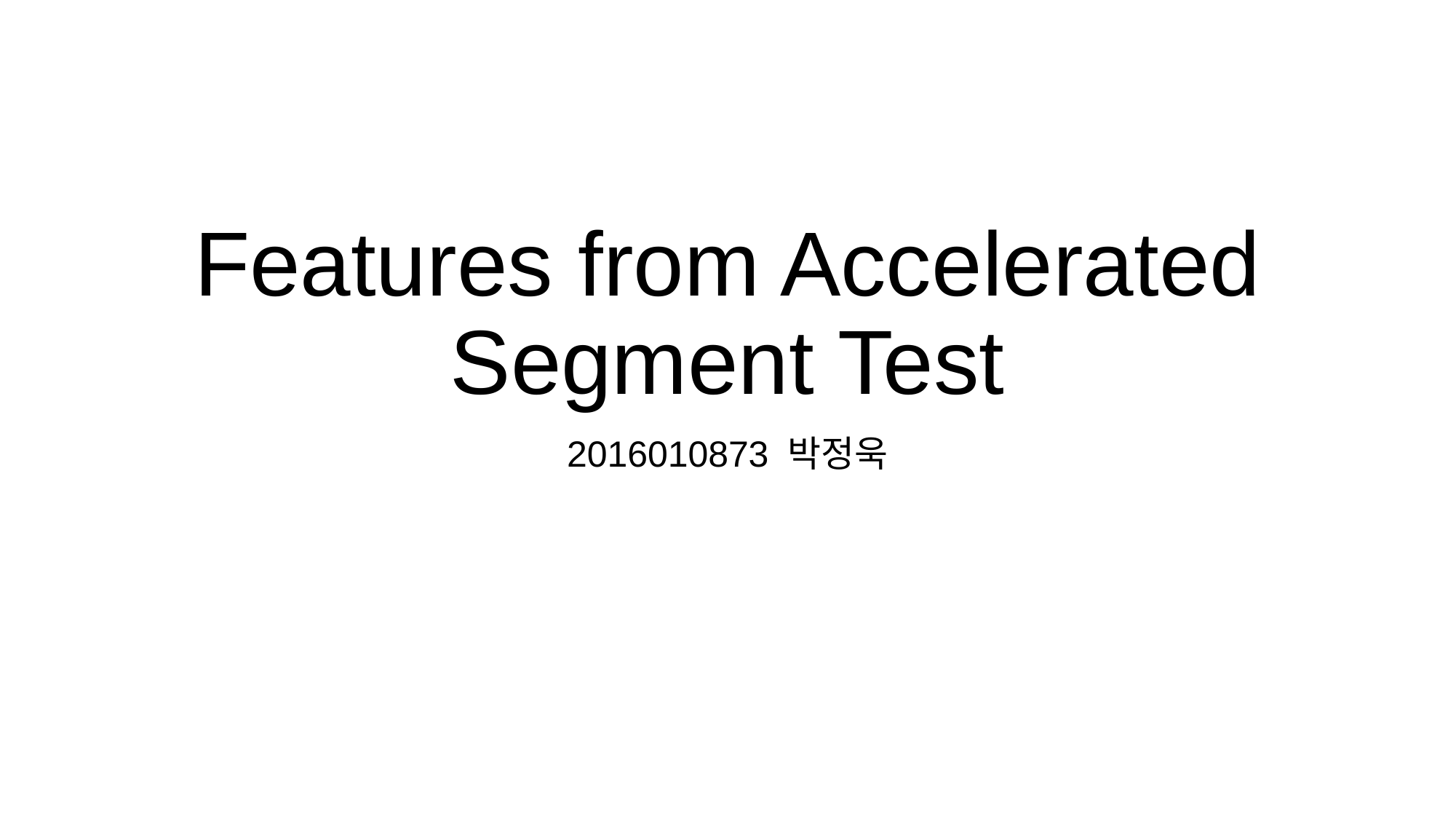

# Features from Accelerated Segment Test
2016010873 박정욱